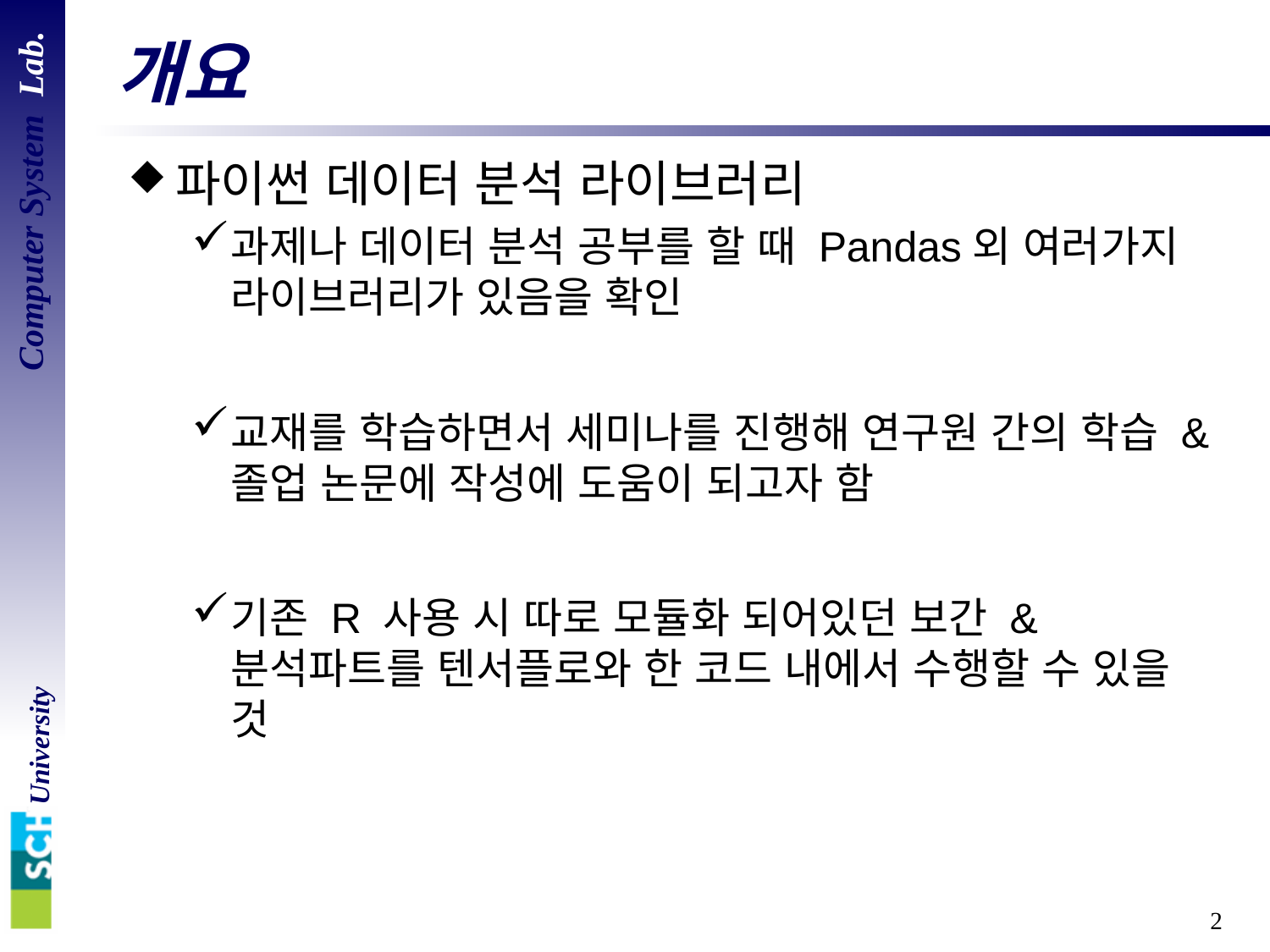

# 개요
파이썬 데이터 분석 라이브러리
과제나 데이터 분석 공부를 할 때 Pandas외 여러가지 라이브러리가 있음을 확인

교재를 학습하면서 세미나를 진행해 연구원 간의 학습 & 졸업 논문에 작성에 도움이 되고자 함

기존 R 사용 시 따로 모듈화 되어있던 보간 & 분석파트를 텐서플로와 한 코드 내에서 수행할 수 있을 것